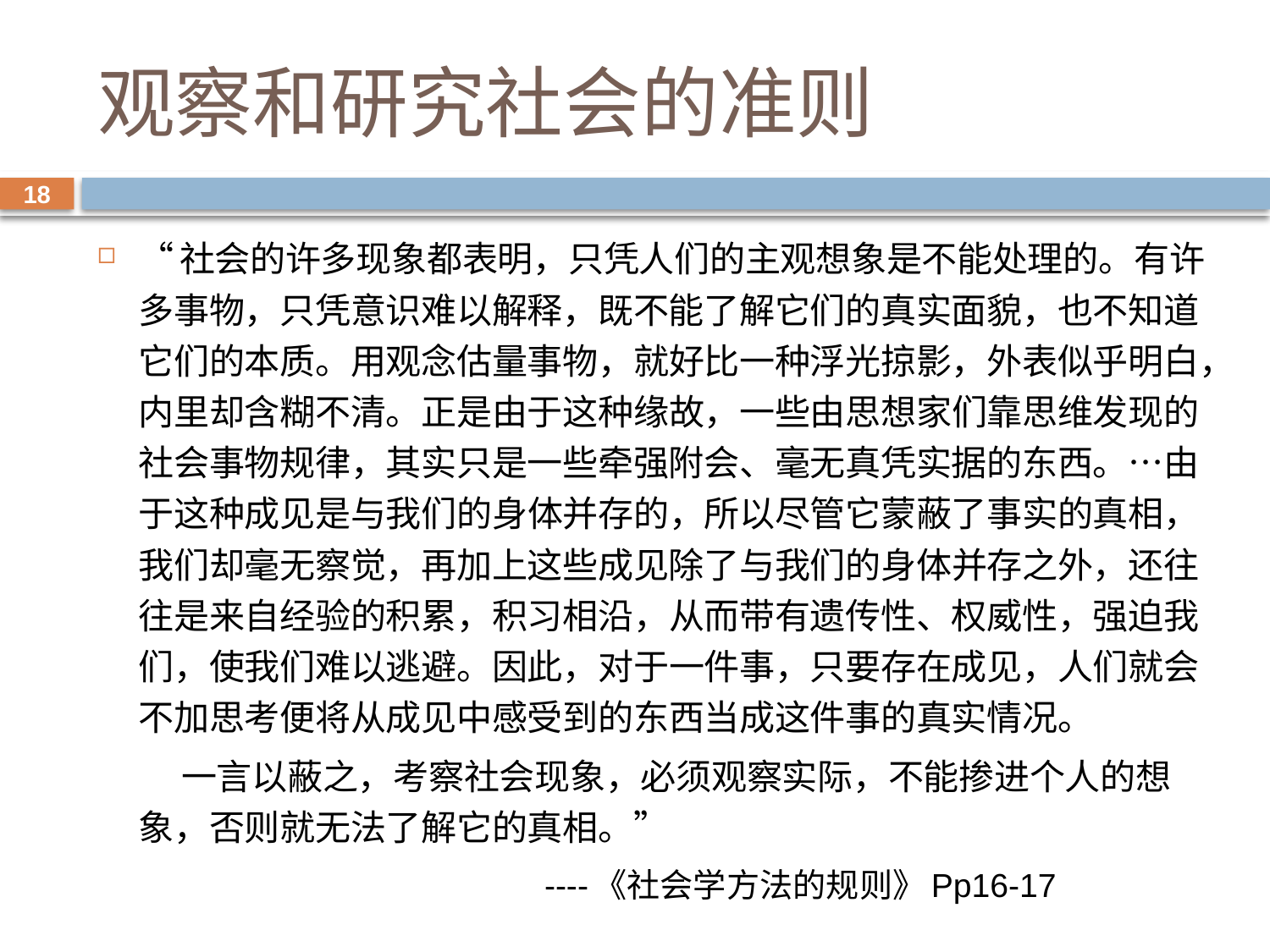

# 观察和研究社会的准则
18
“社会的许多现象都表明，只凭人们的主观想象是不能处理的。有许多事物，只凭意识难以解释，既不能了解它们的真实面貌，也不知道它们的本质。用观念估量事物，就好比一种浮光掠影，外表似乎明白，内里却含糊不清。正是由于这种缘故，一些由思想家们靠思维发现的社会事物规律，其实只是一些牵强附会、毫无真凭实据的东西。…由于这种成见是与我们的身体并存的，所以尽管它蒙蔽了事实的真相，我们却毫无察觉，再加上这些成见除了与我们的身体并存之外，还往往是来自经验的积累，积习相沿，从而带有遗传性、权威性，强迫我们，使我们难以逃避。因此，对于一件事，只要存在成见，人们就会不加思考便将从成见中感受到的东西当成这件事的真实情况。
          一言以蔽之，考察社会现象，必须观察实际，不能掺进个人的想象，否则就无法了解它的真相。”
                                                ----《社会学方法的规则》Pp16-17